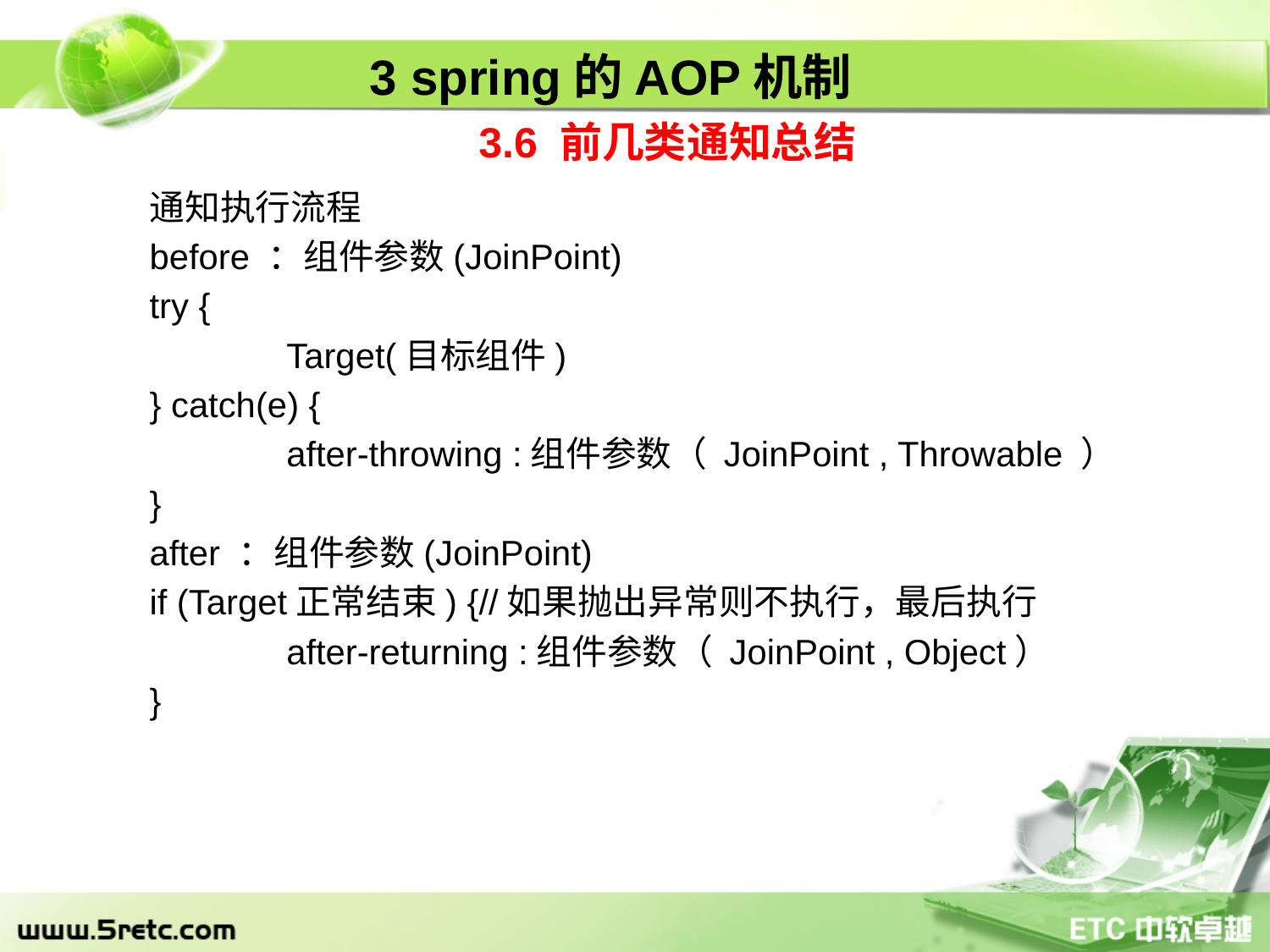

3 spring的AOP机制

3.6 前几类通知总结

	通知执行流程
	before ：组件参数(JoinPoint)
	try {
		 Target(目标组件)
	} catch(e) {
		 after-throwing :组件参数（ JoinPoint , Throwable ）
	}
	after ：组件参数(JoinPoint)
	if (Target正常结束) {//如果抛出异常则不执行，最后执行
		 after-returning :组件参数（ JoinPoint , Object）
	}